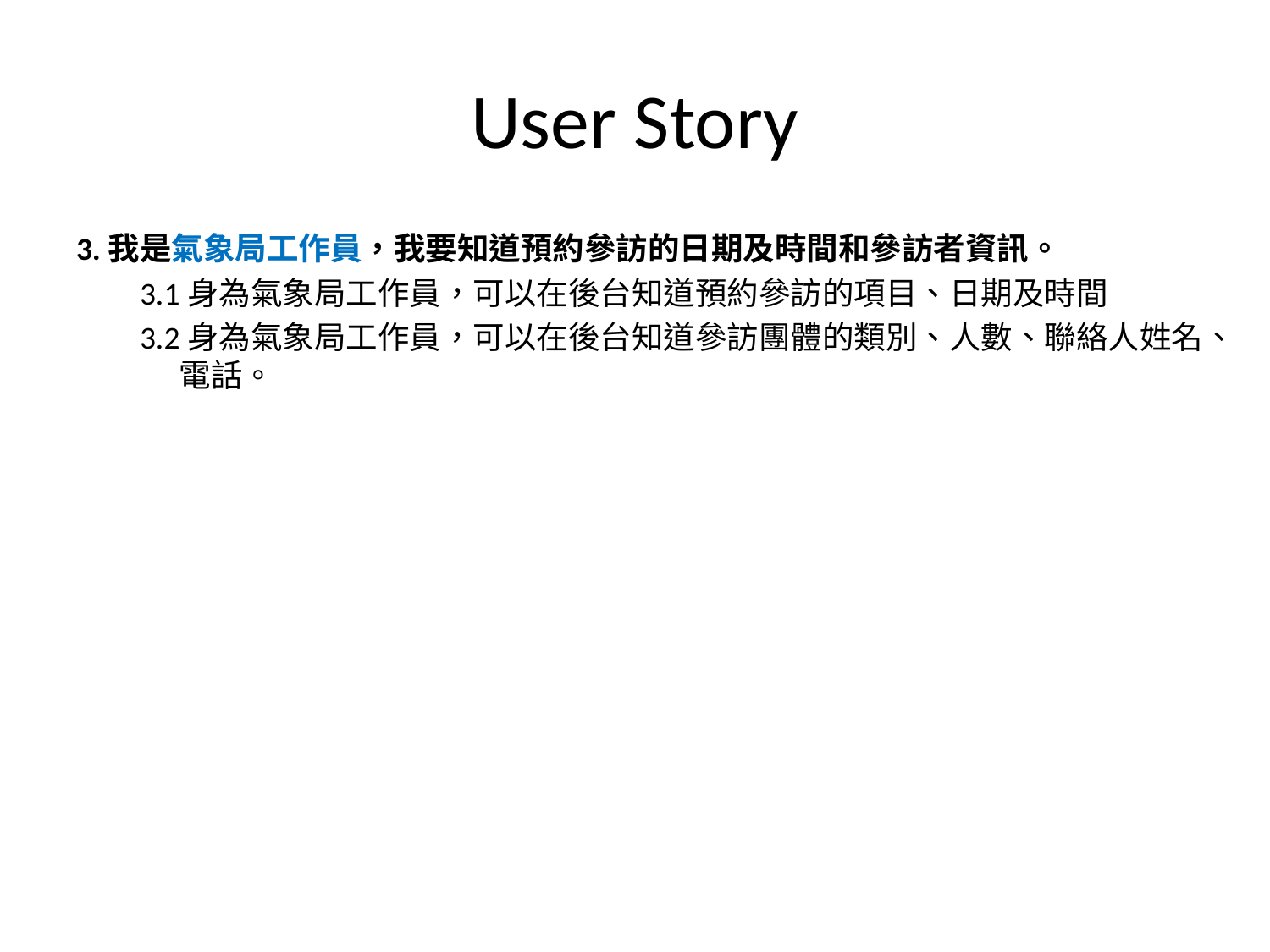

# User Story
3.我是氣象局工作員，我要知道預約參訪的日期及時間和參訪者資訊。
3.1身為氣象局工作員，可以在後台知道預約參訪的項目、日期及時間
3.2身為氣象局工作員，可以在後台知道參訪團體的類別、人數、聯絡人姓名、電話。